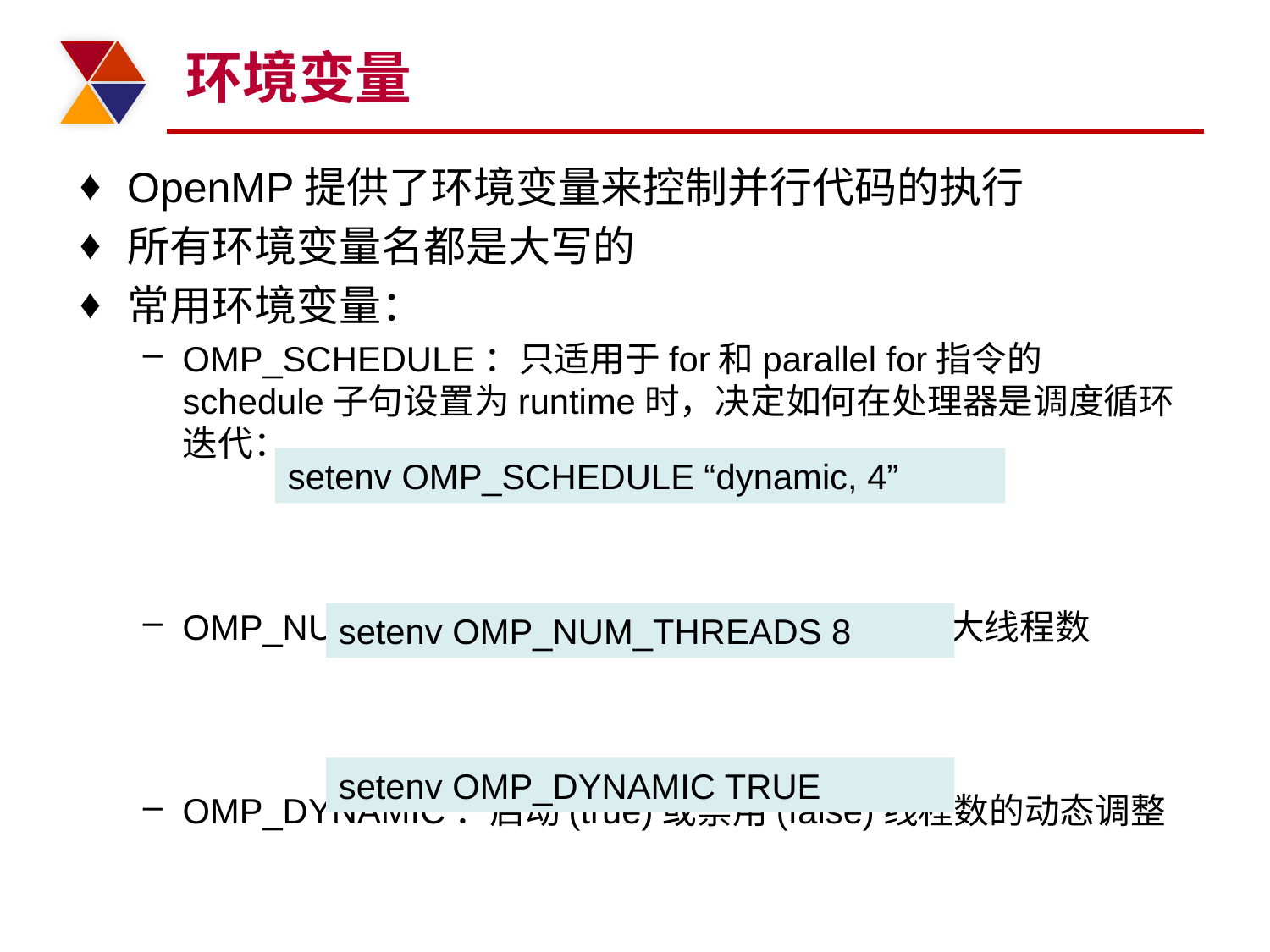

# 环境变量
OpenMP提供了环境变量来控制并行代码的执行
所有环境变量名都是大写的
常用环境变量：
OMP_SCHEDULE：只适用于for和parallel for指令的schedule子句设置为runtime时，决定如何在处理器是调度循环迭代：

OMP_NUM_THREADS：设置执行期间使用的最大线程数

OMP_DYNAMIC：启动(true)或禁用(false)线程数的动态调整

setenv OMP_SCHEDULE “dynamic, 4”
setenv OMP_NUM_THREADS 8
setenv OMP_DYNAMIC TRUE